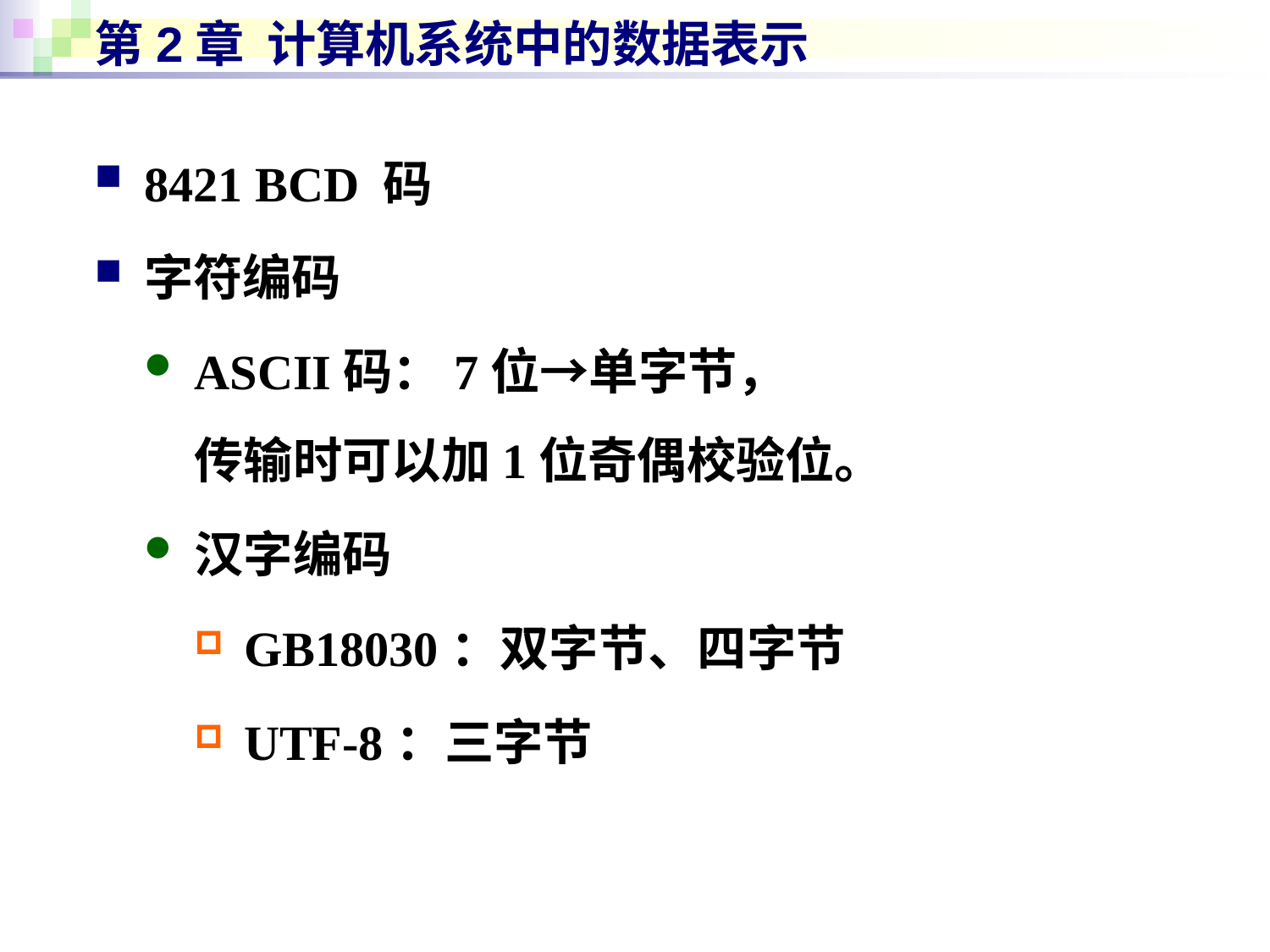

# 第2章  计算机系统中的数据表示
8421 BCD 码
字符编码
ASCII码：7位→单字节，
传输时可以加1位奇偶校验位。
汉字编码
GB18030：双字节、四字节
UTF-8：三字节
24